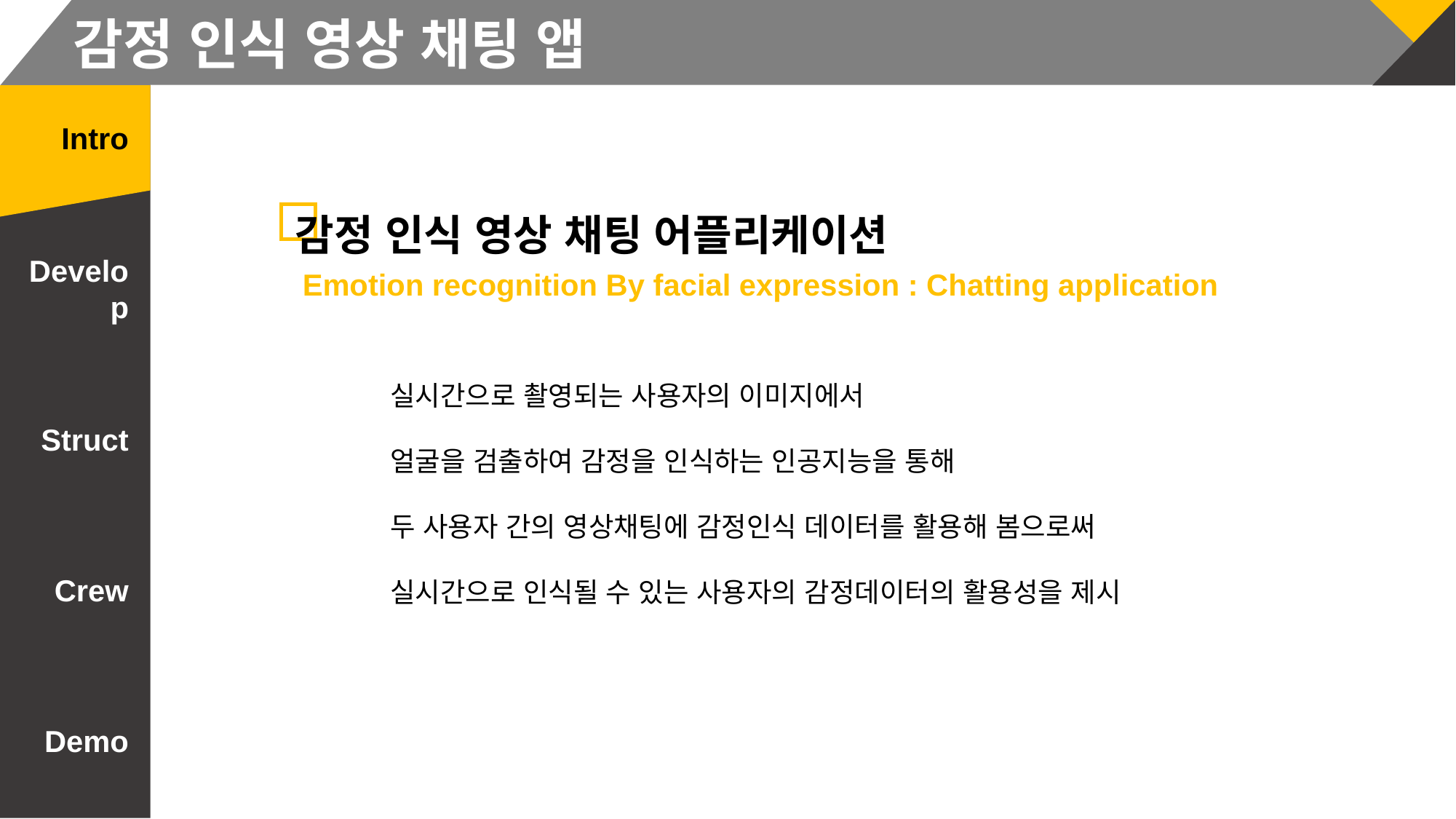

감정 인식 영상 채팅 앱

Intro

Develop
Struct
Crew
Demo
감정 인식 영상 채팅 어플리케이션

Emotion recognition By facial expression : Chatting application
실시간으로 촬영되는 사용자의 이미지에서
얼굴을 검출하여 감정을 인식하는 인공지능을 통해
두 사용자 간의 영상채팅에 감정인식 데이터를 활용해 봄으로써
실시간으로 인식될 수 있는 사용자의 감정데이터의 활용성을 제시